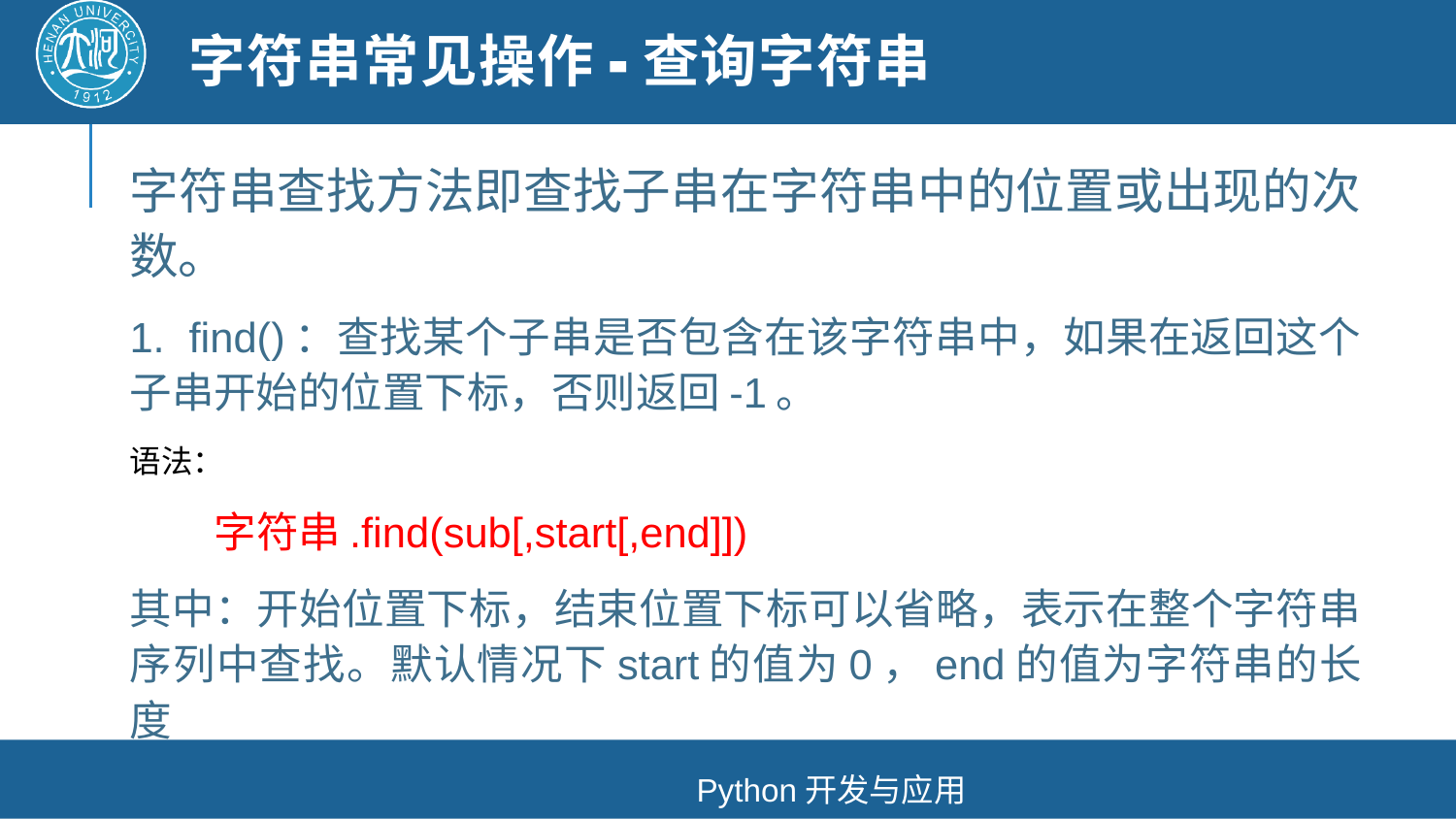

# 字符串常见操作-查询字符串
字符串查找方法即查找子串在字符串中的位置或出现的次数。
1.  find()：查找某个子串是否包含在该字符串中，如果在返回这个子串开始的位置下标，否则返回-1。
语法：
        字符串.find(sub[,start[,end]])
其中：开始位置下标，结束位置下标可以省略，表示在整个字符串序列中查找。默认情况下start的值为0，end的值为字符串的长度

Python开发与应用
10